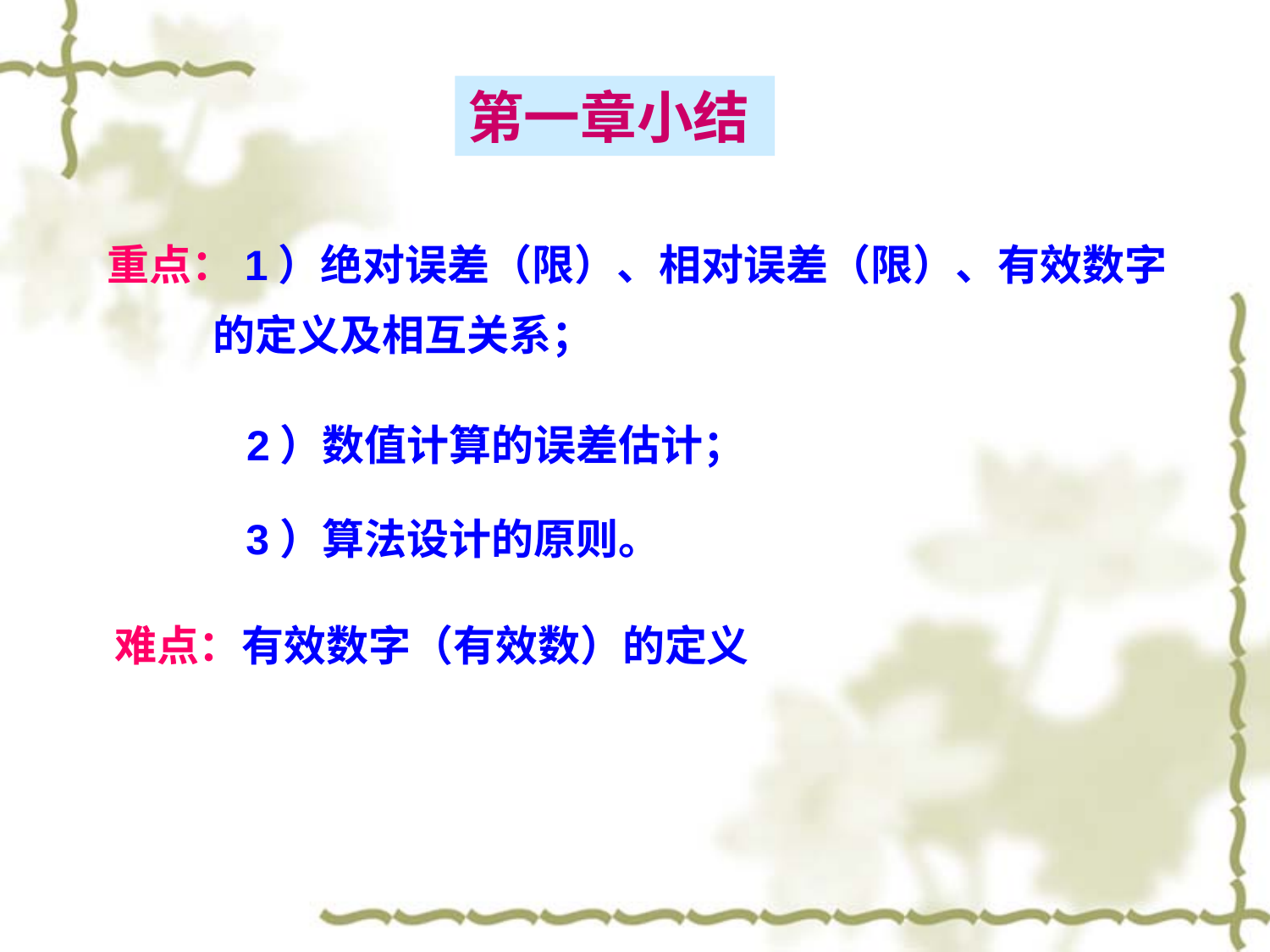

第一章小结
重点：1）绝对误差（限）、相对误差（限）、有效数字
          的定义及相互关系；
2）数值计算的误差估计；
3）算法设计的原则。
难点：有效数字（有效数）的定义